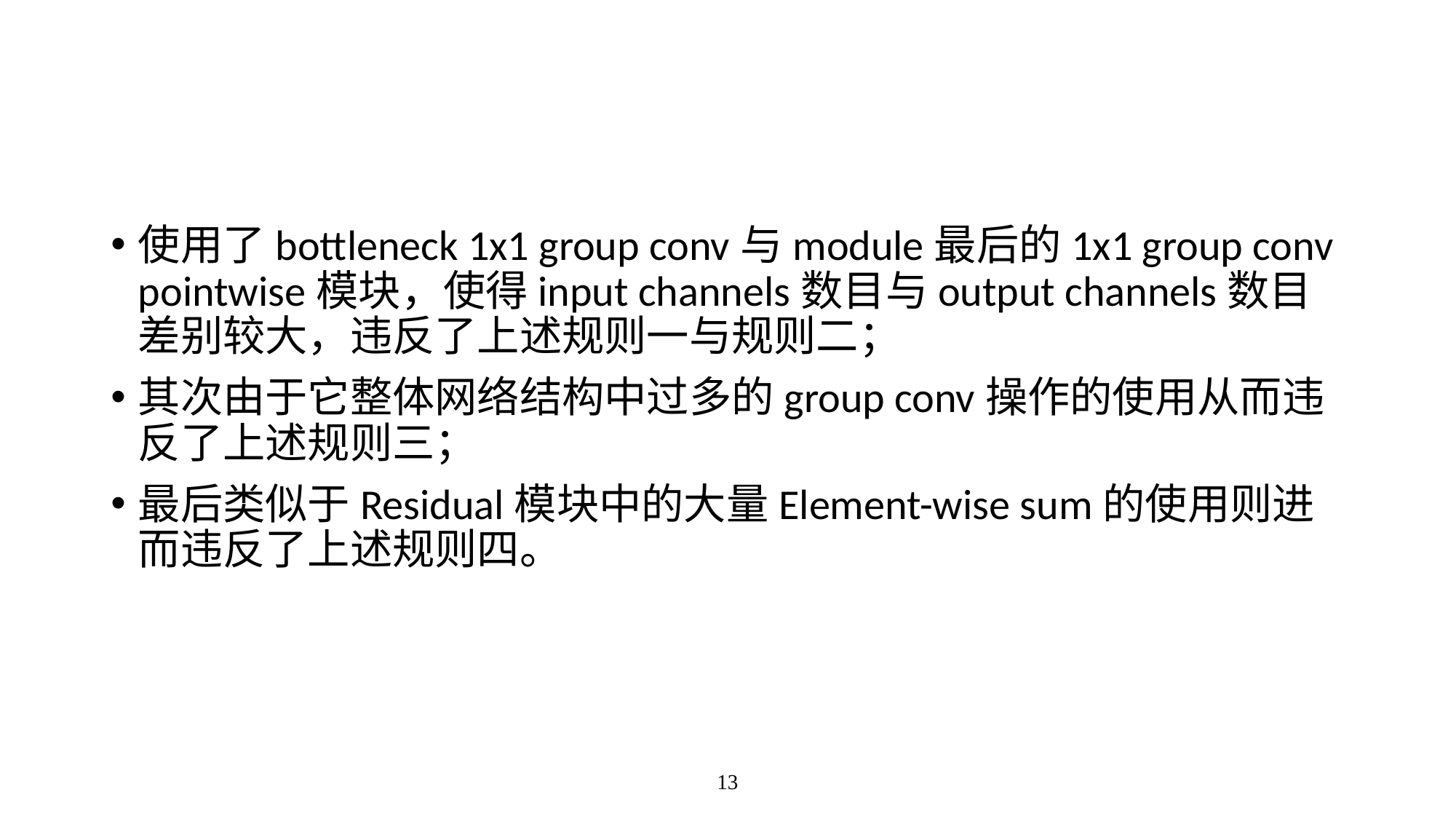

#
使用了bottleneck 1x1 group conv与module最后的1x1 group conv pointwise模块，使得input channels数目与output channels数目差别较大，违反了上述规则一与规则二；
其次由于它整体网络结构中过多的group conv操作的使用从而违反了上述规则三；
最后类似于Residual模块中的大量Element-wise sum的使用则进而违反了上述规则四。

13